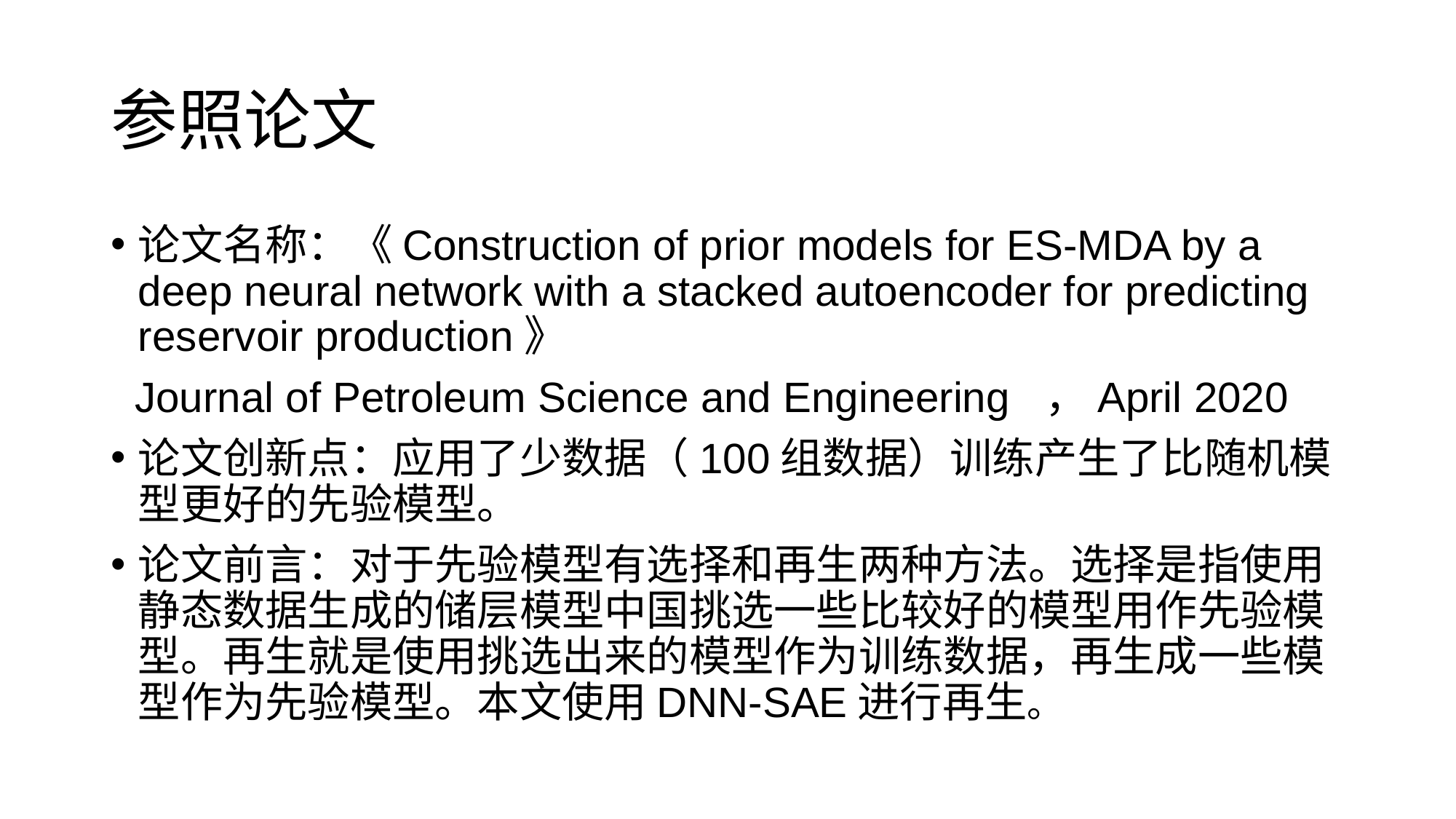

# 参照论文
论文名称：《Construction of prior models for ES-MDA by a deep neural network with a stacked autoencoder for predicting reservoir production》
  Journal of Petroleum Science and Engineering  ，April 2020
论文创新点：应用了少数据（100组数据）训练产生了比随机模型更好的先验模型。
论文前言：对于先验模型有选择和再生两种方法。选择是指使用静态数据生成的储层模型中国挑选一些比较好的模型用作先验模型。再生就是使用挑选出来的模型作为训练数据，再生成一些模型作为先验模型。本文使用DNN-SAE进行再生。